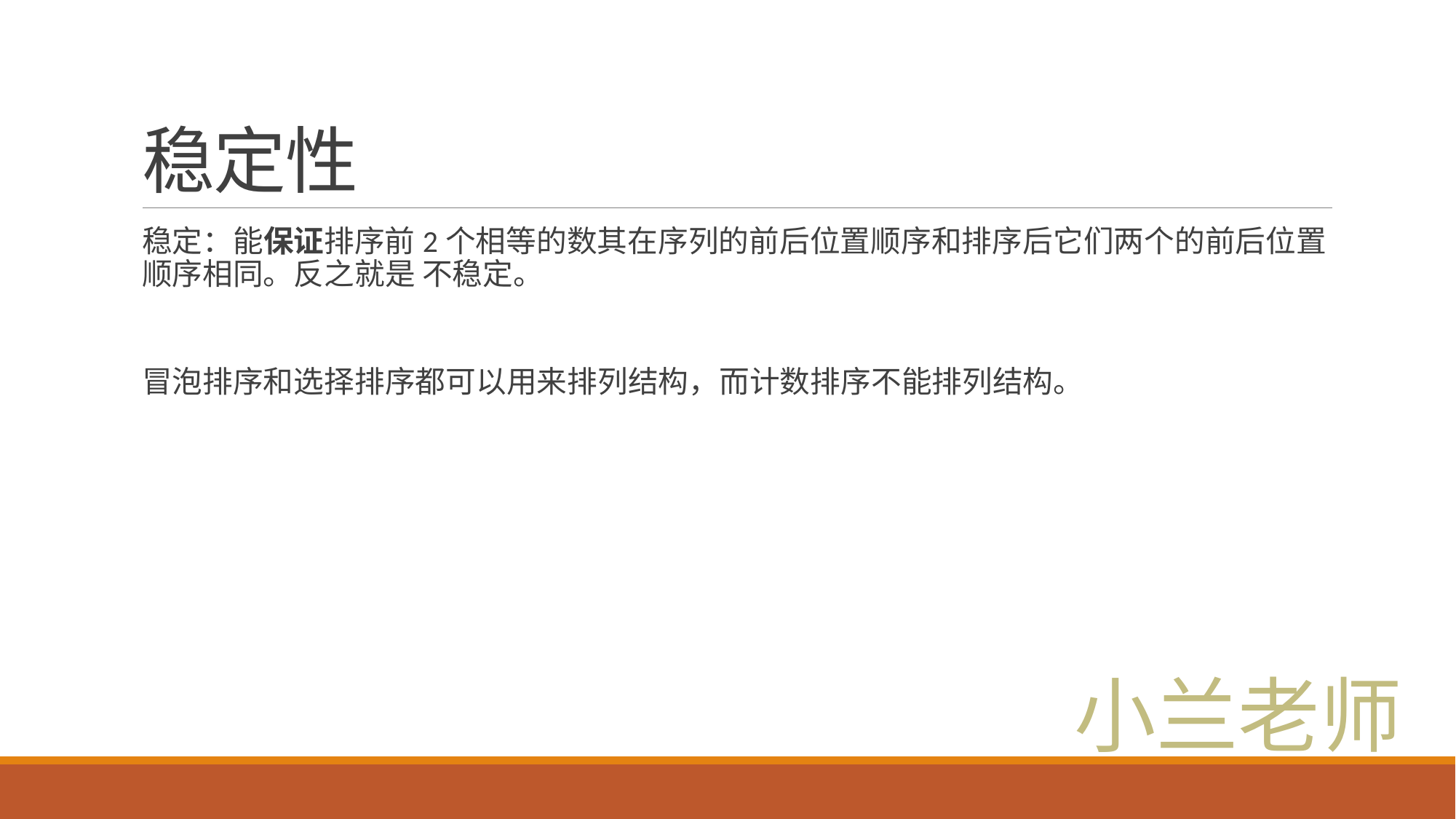

# 稳定性
稳定：能保证排序前2个相等的数其在序列的前后位置顺序和排序后它们两个的前后位置顺序相同。反之就是 不稳定。

冒泡排序和选择排序都可以用来排列结构，而计数排序不能排列结构。